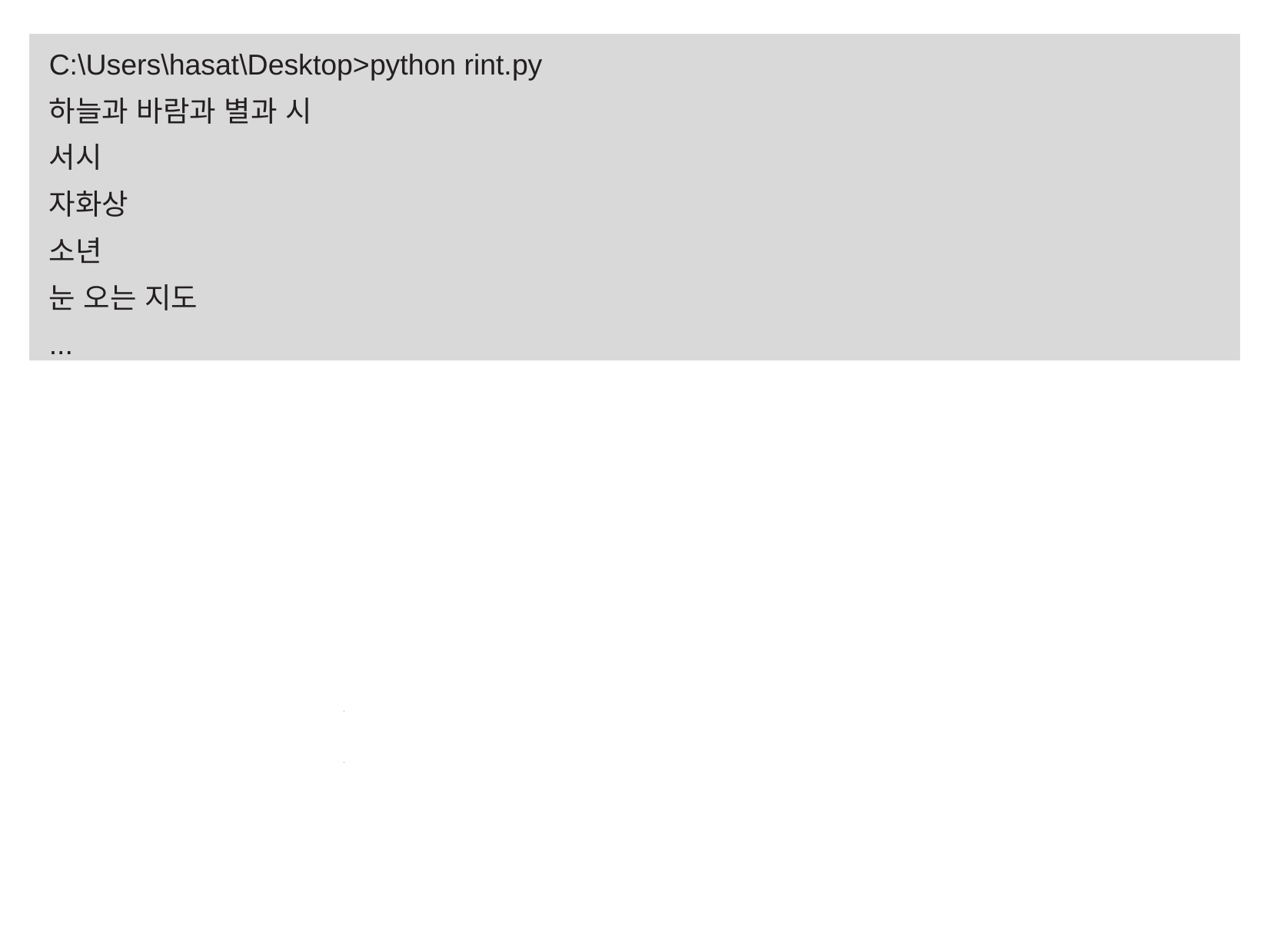

C:\Users\hasat\Desktop>python rint.py
하늘과 바람과 별과 시
서시
자화상
소년
눈 오는 지도
...